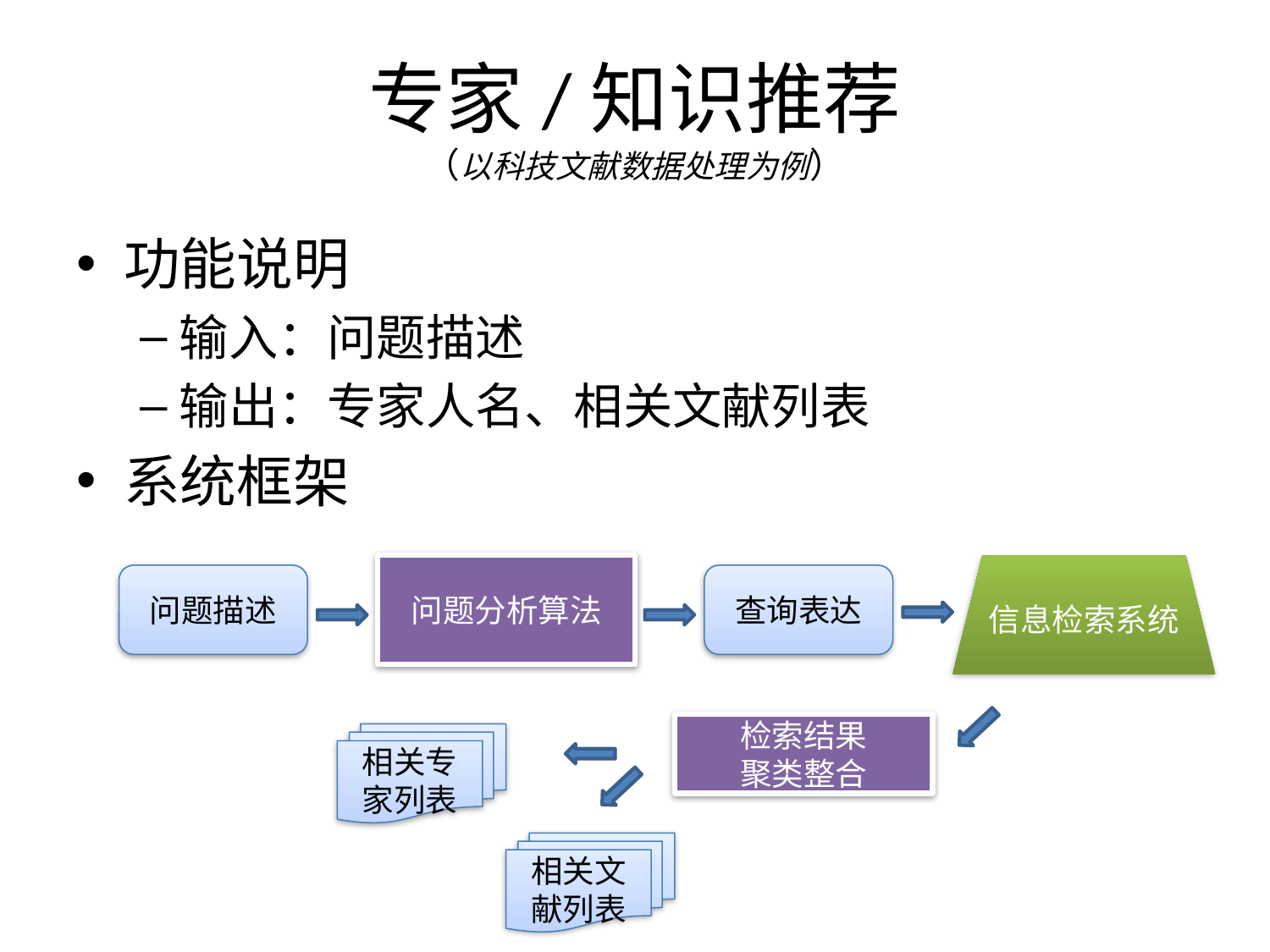

# 专家/知识推荐 （以科技文献数据处理为例）
功能说明
输入：问题描述
输出：专家人名、相关文献列表
系统框架
问题分析算法
信息检索系统
问题描述
查询表达

检索结果
聚类整合

相关专家列表

相关文献列表